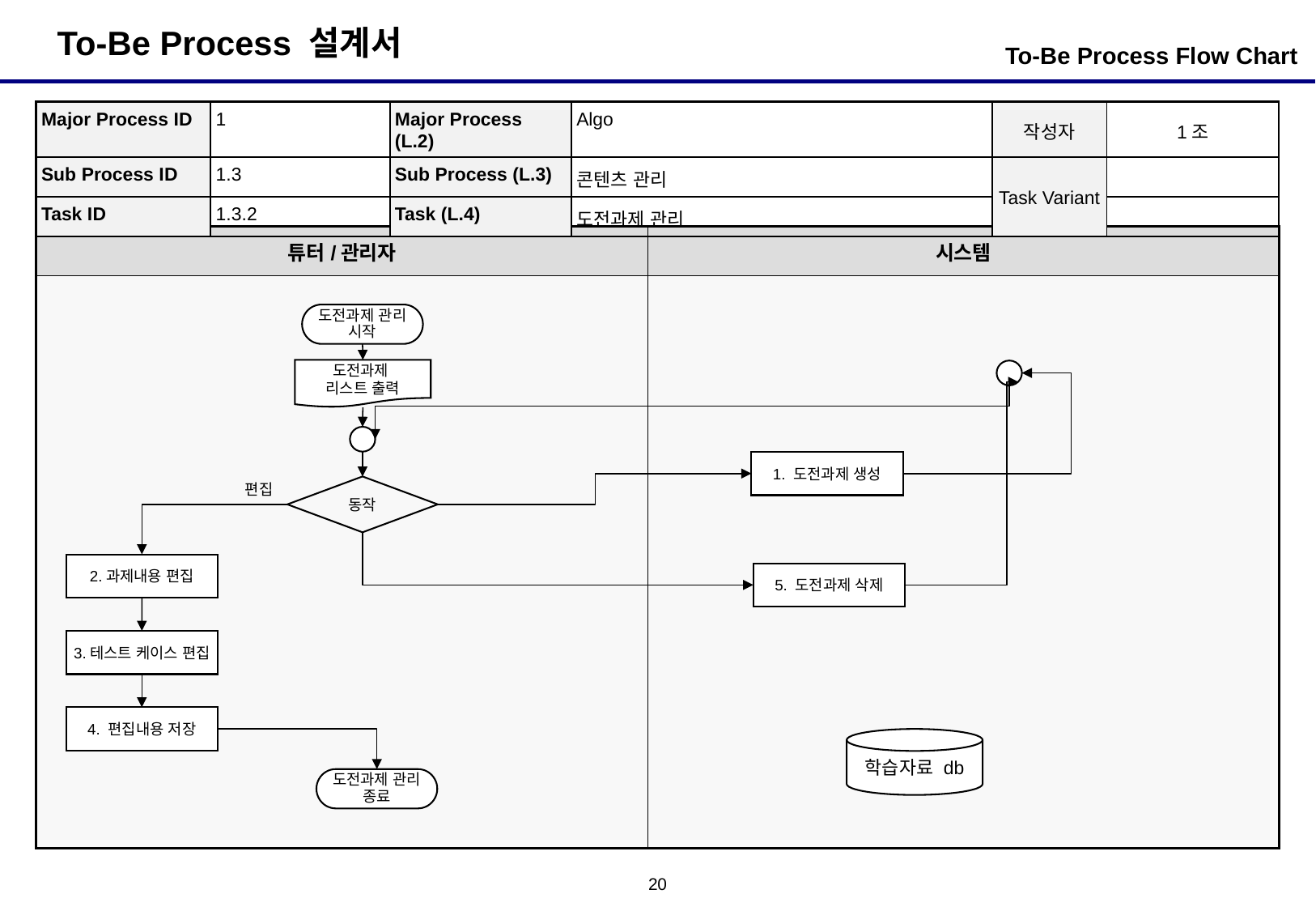

To-Be Process Flow Chart
| Major Process ID | 1 | Major Process (L.2) | Algo | 작성자 | 1조 |
| --- | --- | --- | --- | --- | --- |
| Sub Process ID | 1.3 | Sub Process (L.3) | 콘텐츠 관리 | Task Variant |  |
| Task ID | 1.3.2 | Task (L.4) | 도전과제 관리 |  |  |
| 튜터/관리자 | 시스템 |
| --- | --- |
|  |  |
도전과제 관리
시작
도전과제
리스트 출력

1. 도전과제 생성
편집
동작
2.과제내용 편집
5. 도전과제 삭제
3.테스트 케이스 편집
4. 편집내용 저장
학습자료 db
도전과제 관리
종료